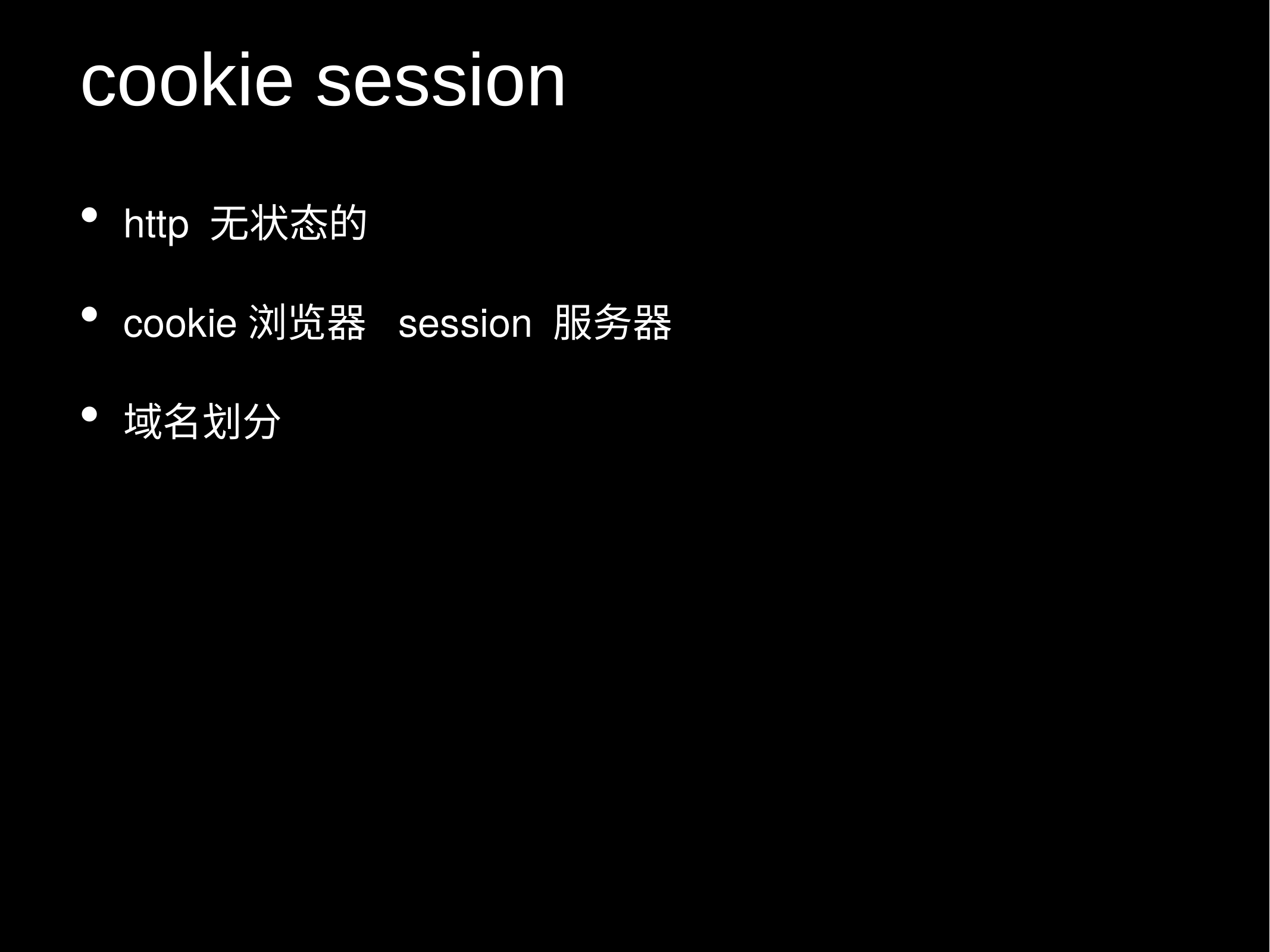

# cookie session
http 无状态的
cookie浏览器  session 服务器
域名划分